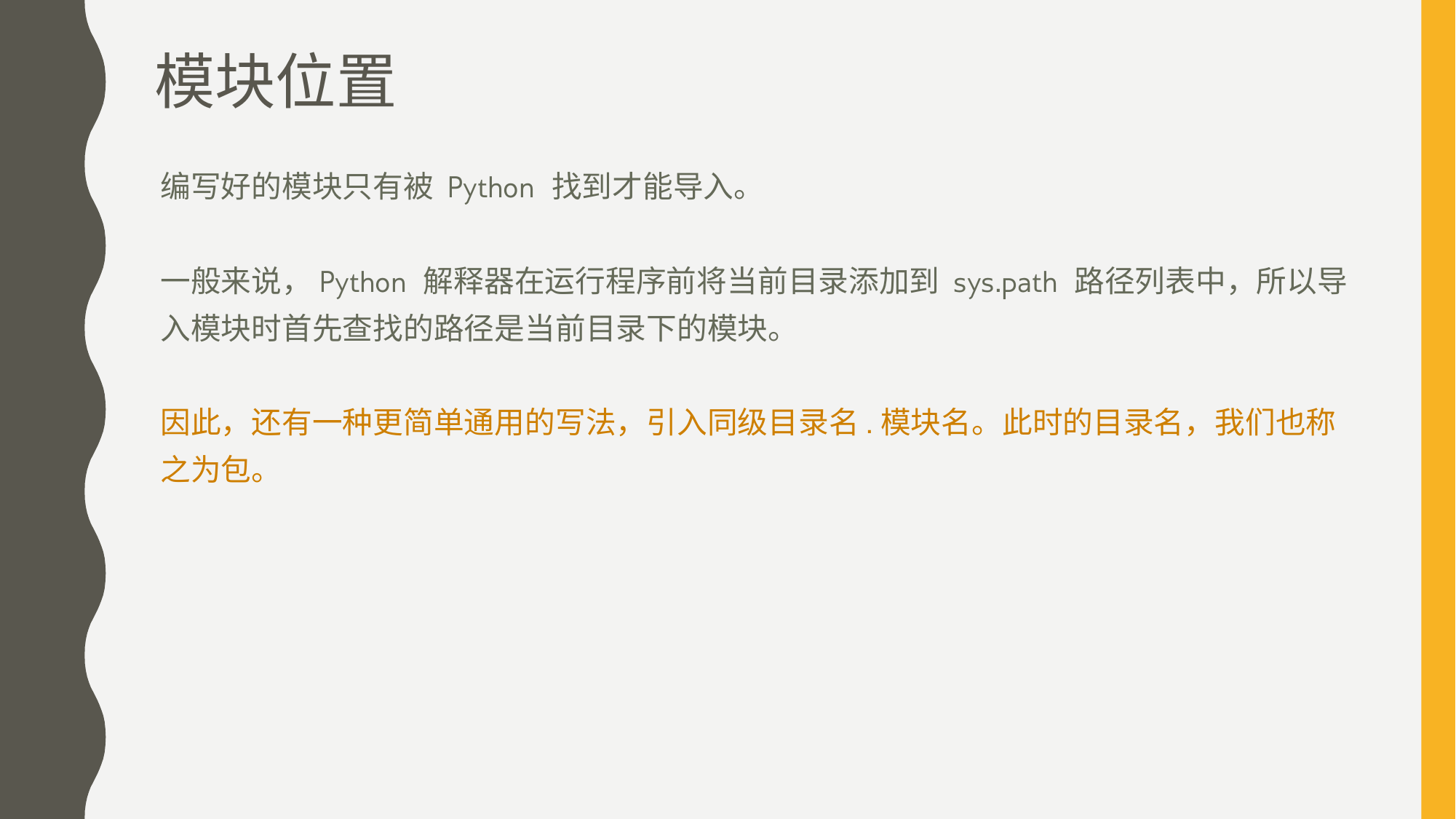

# 模块位置
编写好的模块只有被 Python 找到才能导入。

一般来说，Python 解释器在运行程序前将当前目录添加到 sys.path 路径列表中，所以导入模块时首先查找的路径是当前目录下的模块。

因此，还有一种更简单通用的写法，引入同级目录名.模块名。此时的目录名，我们也称之为包。